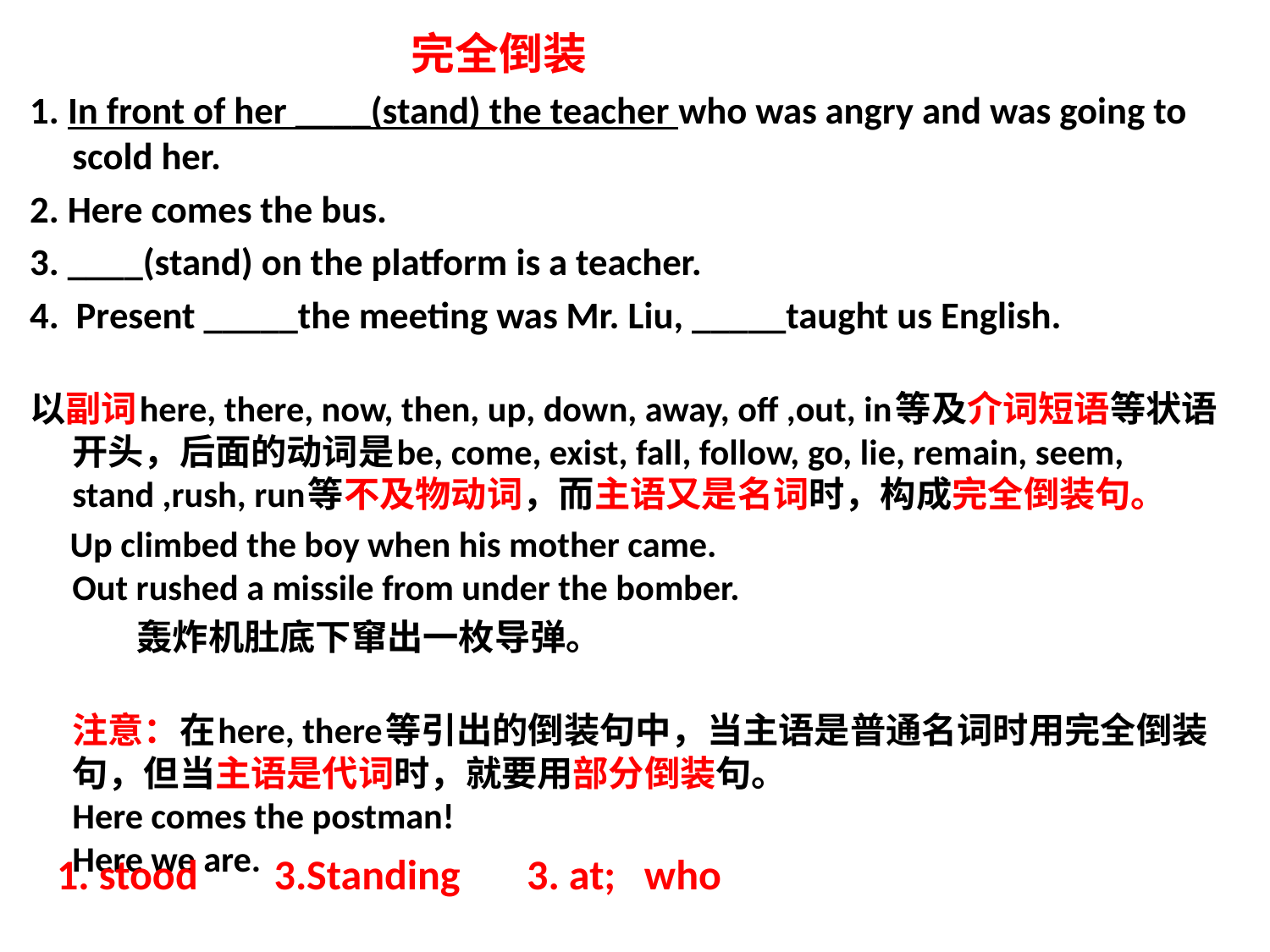

完全倒装
1. In front of her ____(stand) the teacher who was angry and was going to scold her.
2. Here comes the bus.
3. ____(stand) on the platform is a teacher.
4.  Present _____the meeting was Mr. Liu, _____taught us English.
以副词here, there, now, then, up, down, away, off ,out, in等及介词短语等状语 开头，后面的动词是be, come, exist, fall, follow, go, lie, remain, seem, stand ,rush, run等不及物动词，而主语又是名词时，构成完全倒装句。
     Up climbed the boy when his mother came.
Out rushed a missile from under the bomber.
             轰炸机肚底下窜出一枚导弹。
注意：在here, there等引出的倒装句中，当主语是普通名词时用完全倒装句，但当主语是代词时，就要用部分倒装句。
Here comes the postman!
Here we are.

1. stood        3.Standing       3. at;   who